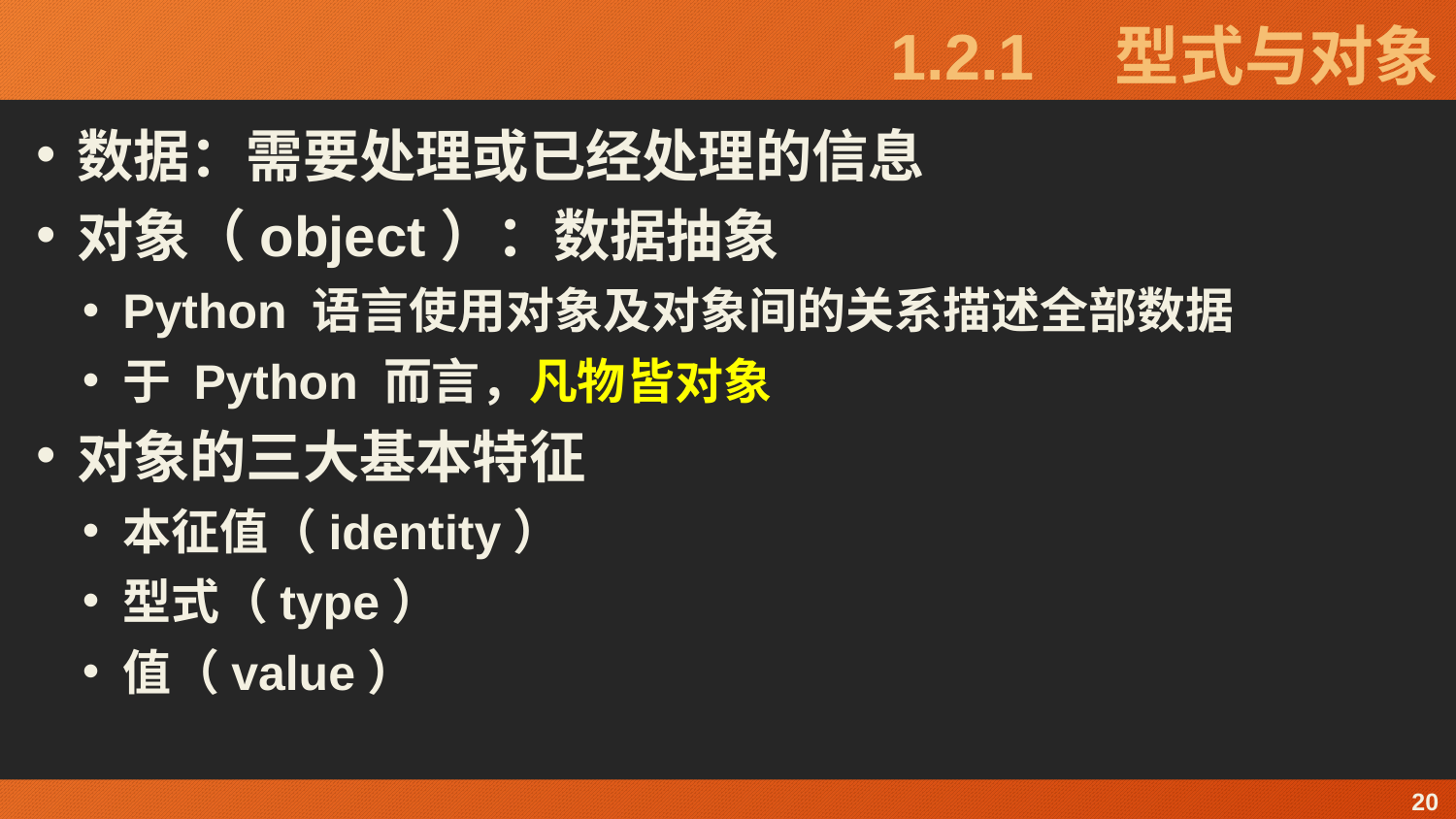

# 1.2.1　型式与对象
数据：需要处理或已经处理的信息
对象（object）：数据抽象
Python 语言使用对象及对象间的关系描述全部数据
于 Python 而言，凡物皆对象
对象的三大基本特征
本征值（identity）
型式（type）
值（value）
20